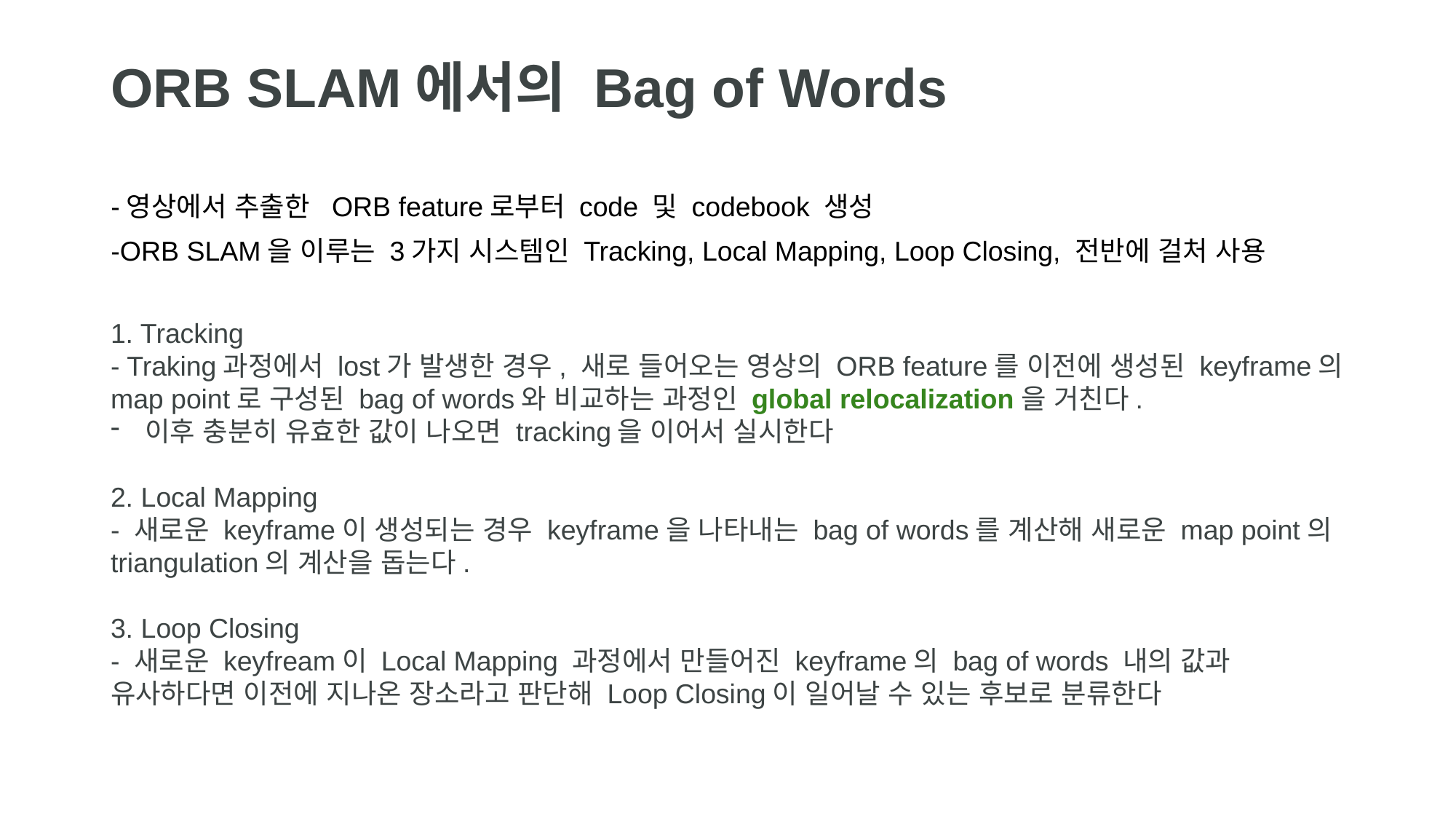

# ORB SLAM에서의 Bag of Words
-영상에서 추출한  ORB feature로부터 code 및 codebook 생성
-ORB SLAM을 이루는 3가지 시스템인 Tracking, Local Mapping, Loop Closing, 전반에 걸처 사용

1. Tracking
- Traking과정에서 lost가 발생한 경우, 새로 들어오는 영상의 ORB feature를 이전에 생성된 keyframe의 map point로 구성된 bag of words와 비교하는 과정인 global relocalization을 거친다.
이후 충분히 유효한 값이 나오면 tracking을 이어서 실시한다

2. Local Mapping
- 새로운 keyframe이 생성되는 경우 keyframe을 나타내는 bag of words를 계산해 새로운 map point의 triangulation의 계산을 돕는다.
​
3. Loop Closing
- 새로운 keyfream이 Local Mapping 과정에서 만들어진 keyframe의 bag of words 내의 값과 유사하다면 이전에 지나온 장소라고 판단해 Loop Closing이 일어날 수 있는 후보로 분류한다